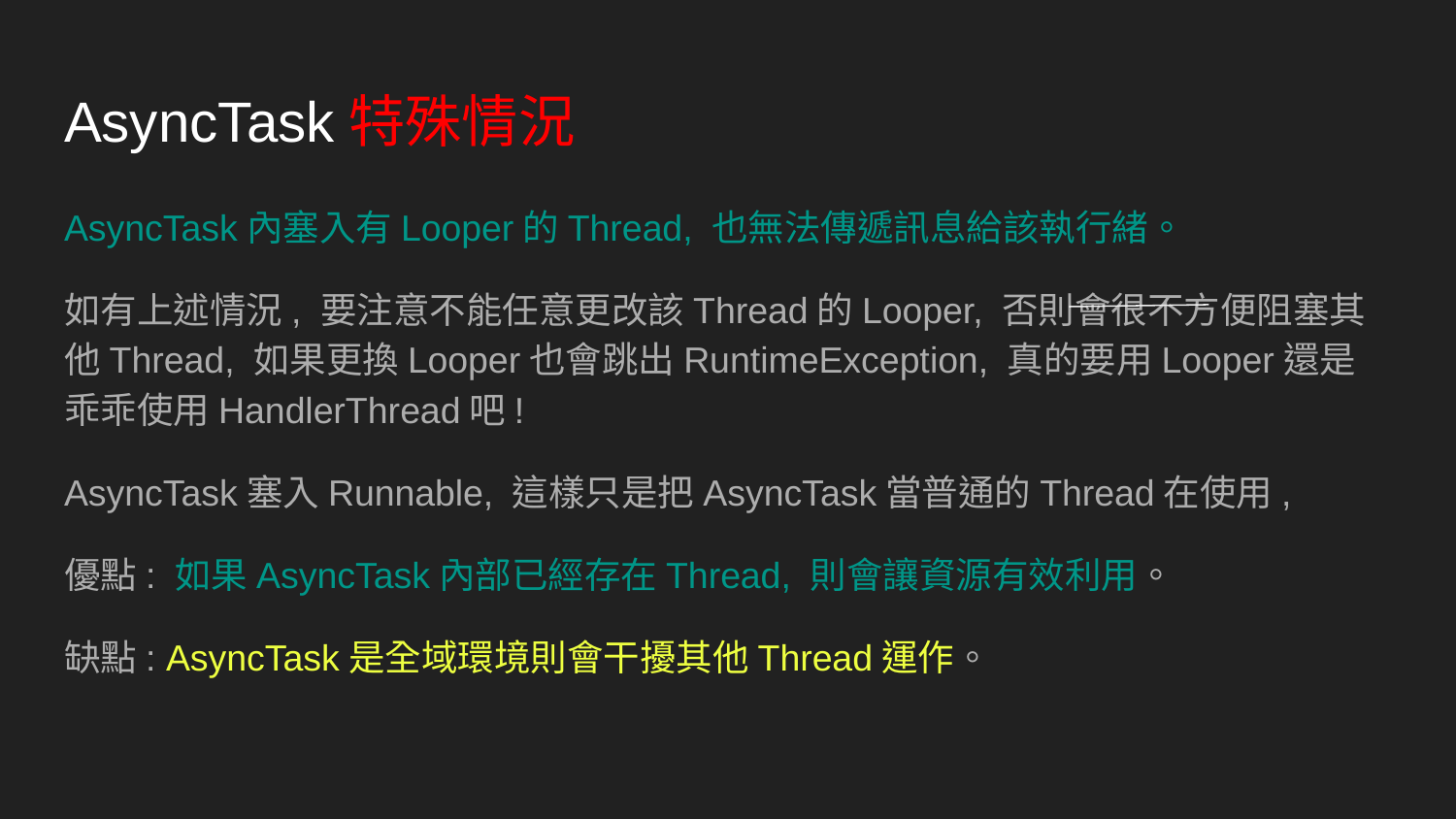

# AsyncTask特殊情況
AsyncTask內塞入有Looper的Thread, 也無法傳遞訊息給該執行緒。
如有上述情況, 要注意不能任意更改該Thread的Looper, 否則會很不方便阻塞其他Thread, 如果更換Looper也會跳出RuntimeException, 真的要用Looper還是乖乖使用HandlerThread吧!
AsyncTask塞入Runnable, 這樣只是把AsyncTask當普通的Thread在使用,
優點: 如果AsyncTask內部已經存在Thread, 則會讓資源有效利用。
缺點: AsyncTask是全域環境則會干擾其他Thread運作。